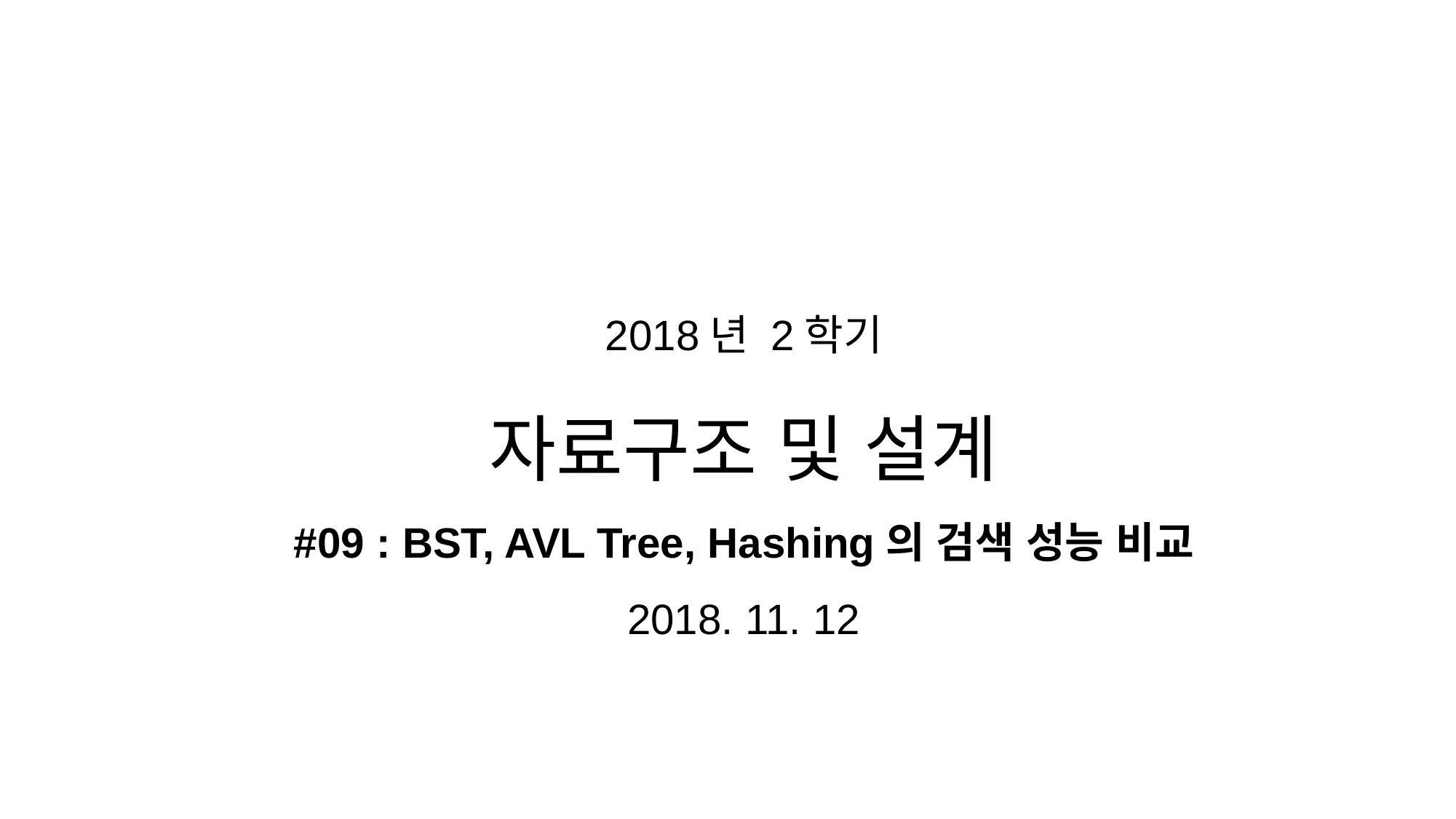

# 2018년 2학기 자료구조 및 설계 #09 : BST, AVL Tree, Hashing의 검색 성능 비교 2018. 11. 12